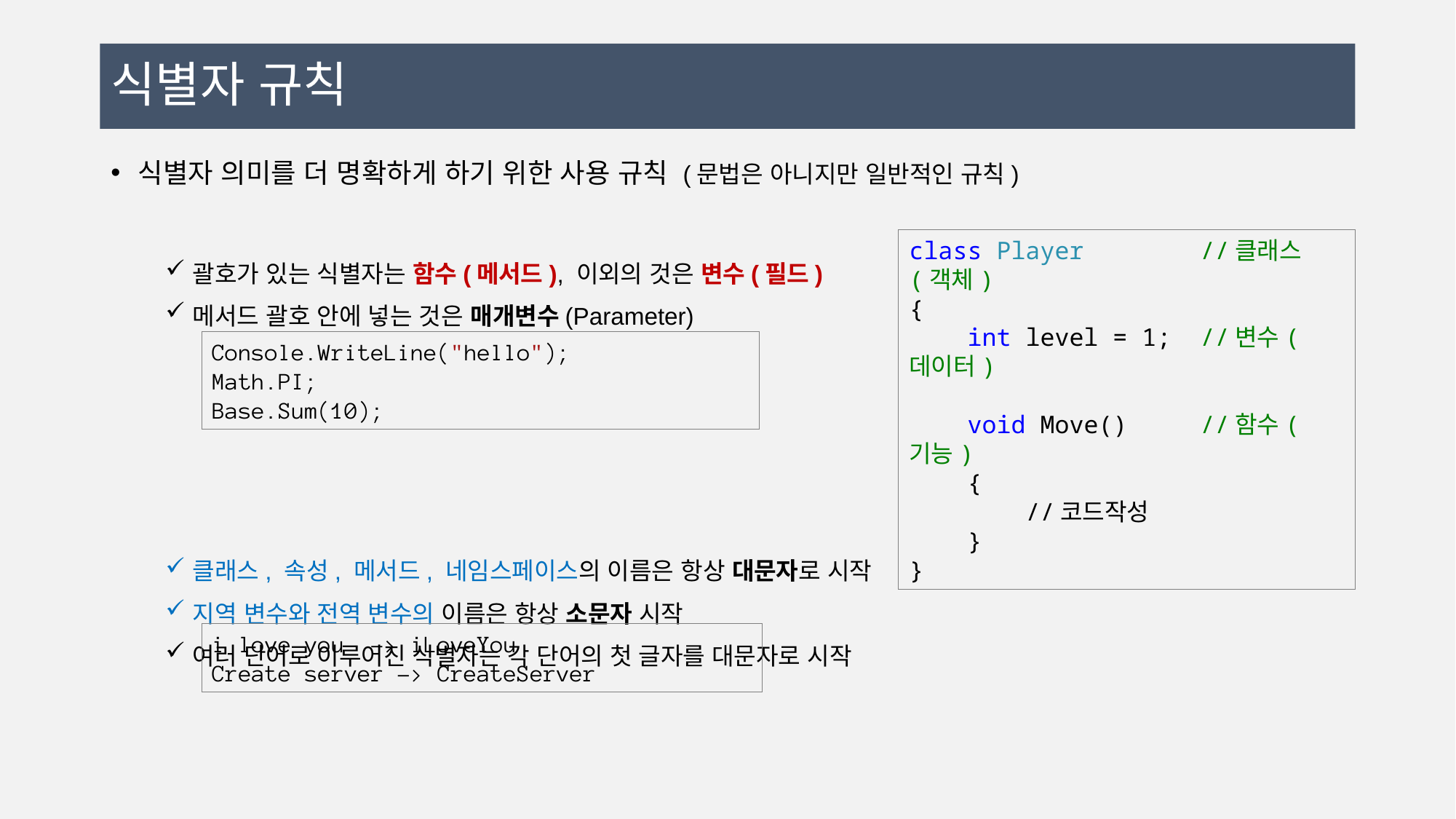

# 식별자 규칙
식별자 의미를 더 명확하게 하기 위한 사용 규칙 (문법은 아니지만 일반적인 규칙)

괄호가 있는 식별자는 함수(메서드), 이외의 것은 변수(필드)
메서드 괄호 안에 넣는 것은 매개변수(Parameter)

클래스, 속성, 메서드, 네임스페이스의 이름은 항상 대문자로 시작
지역 변수와 전역 변수의 이름은 항상 소문자 시작
여러 단어로 이루어진 식별자는 각 단어의 첫 글자를 대문자로 시작

class Player        //클래스(객체)
{
    int level = 1;  //변수(데이터)

    void Move()     //함수(기능)
    {
        //코드작성
    }
}
Console.WriteLine("hello");
Math.PI;
Base.Sum(10);
i love you  -> iLoveYou
Create server -> CreateServer